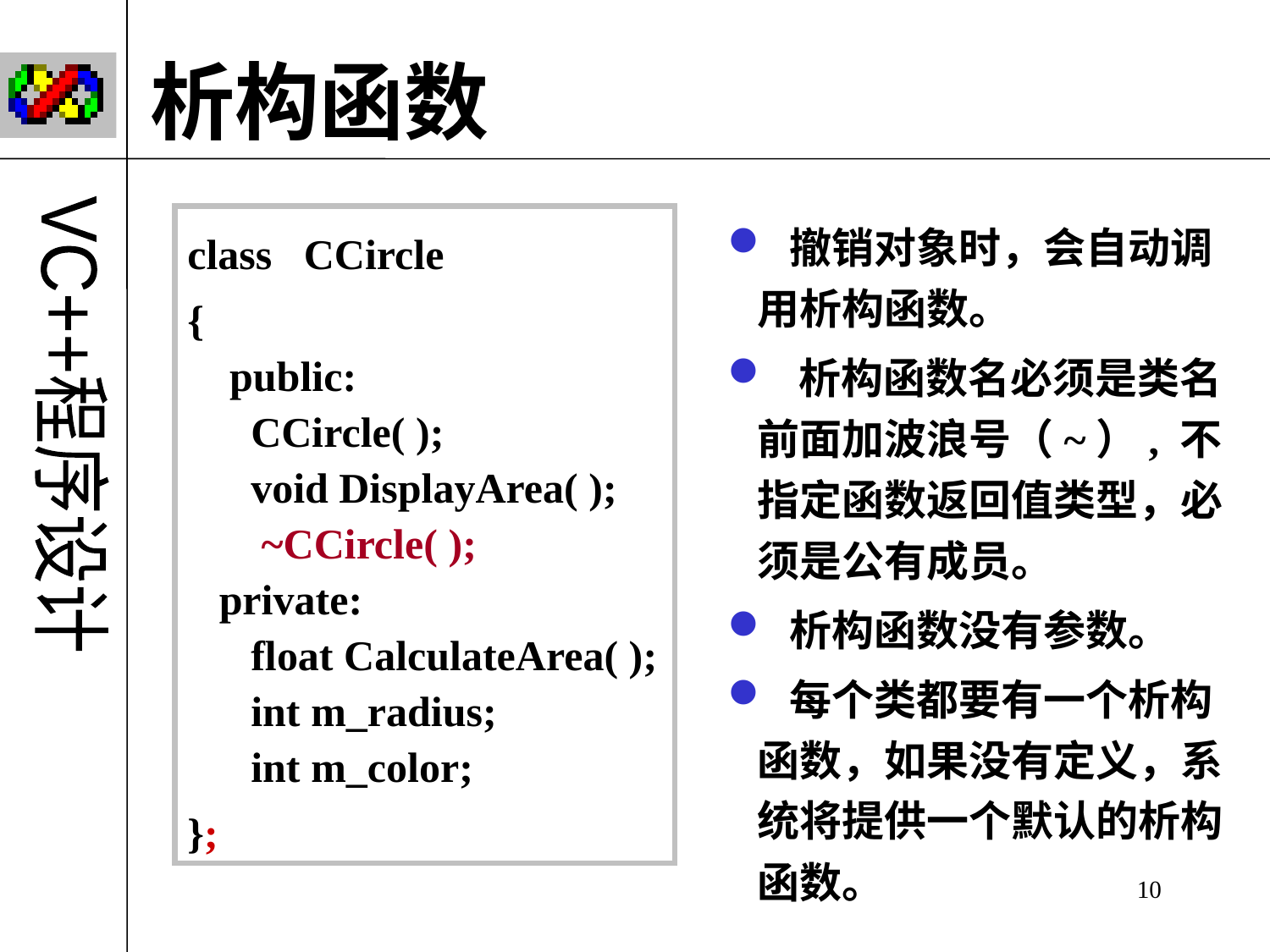

析构函数
 撤销对象时，会自动调用析构函数。
  析构函数名必须是类名前面加波浪号（~）, 不指定函数返回值类型，必须是公有成员。
 析构函数没有参数。
 每个类都要有一个析构函数，如果没有定义，系统将提供一个默认的析构函数。
class   CCircle
{
    public:
      CCircle( );
      void DisplayArea( );
       ~CCircle( );
   private:
      float CalculateArea( );
      int m_radius;
      int m_color;
};
10